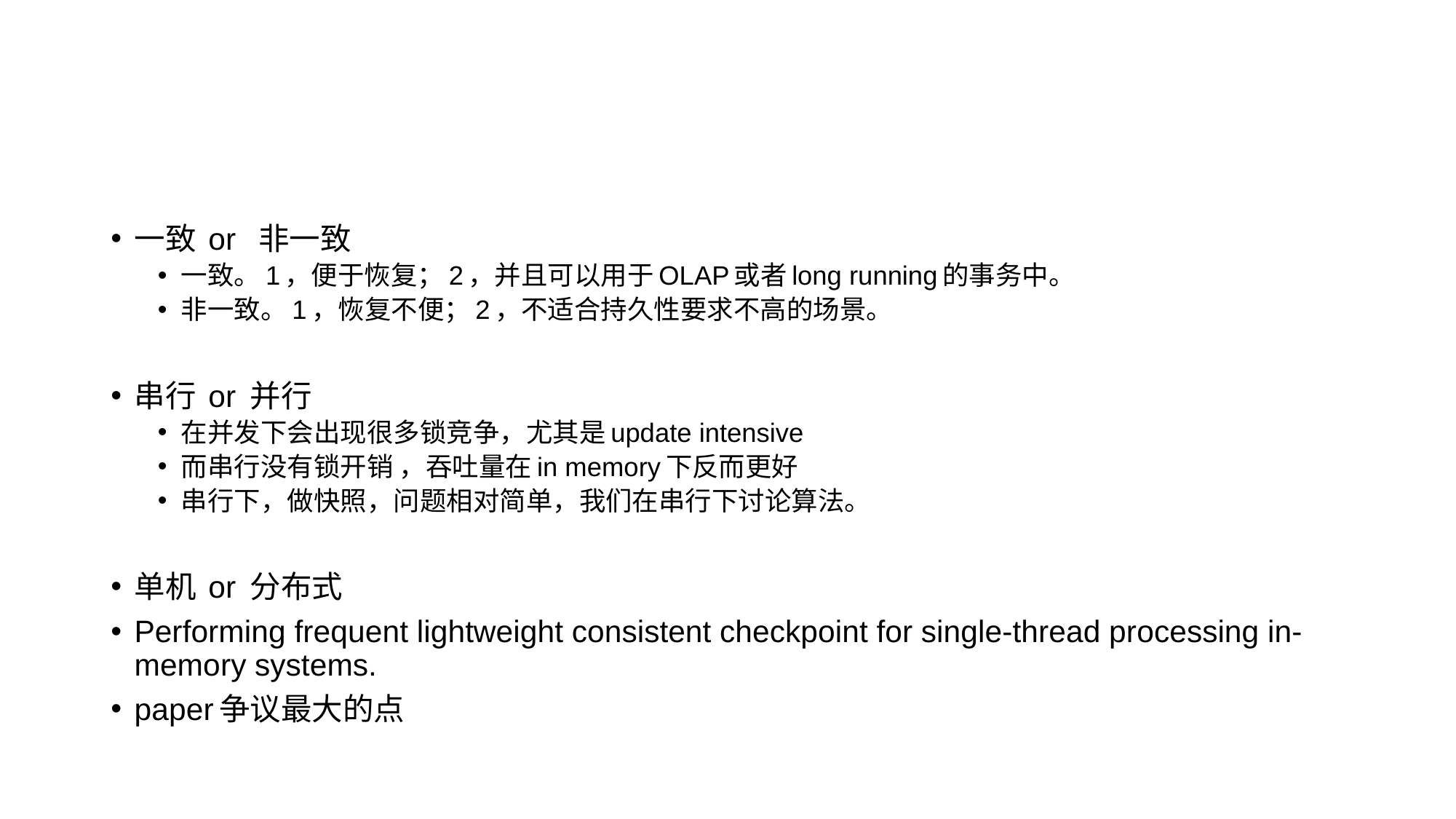

#
一致 or  非一致
一致。1，便于恢复；2，并且可以用于OLAP或者long running的事务中。
非一致。1，恢复不便；2，不适合持久性要求不高的场景。

串行 or 并行
在并发下会出现很多锁竞争，尤其是update intensive
而串行没有锁开销 ，吞吐量在in memory下反而更好
串行下，做快照，问题相对简单，我们在串行下讨论算法。

单机 or 分布式
Performing frequent lightweight consistent checkpoint for single-thread processing in-memory systems.
paper争议最大的点